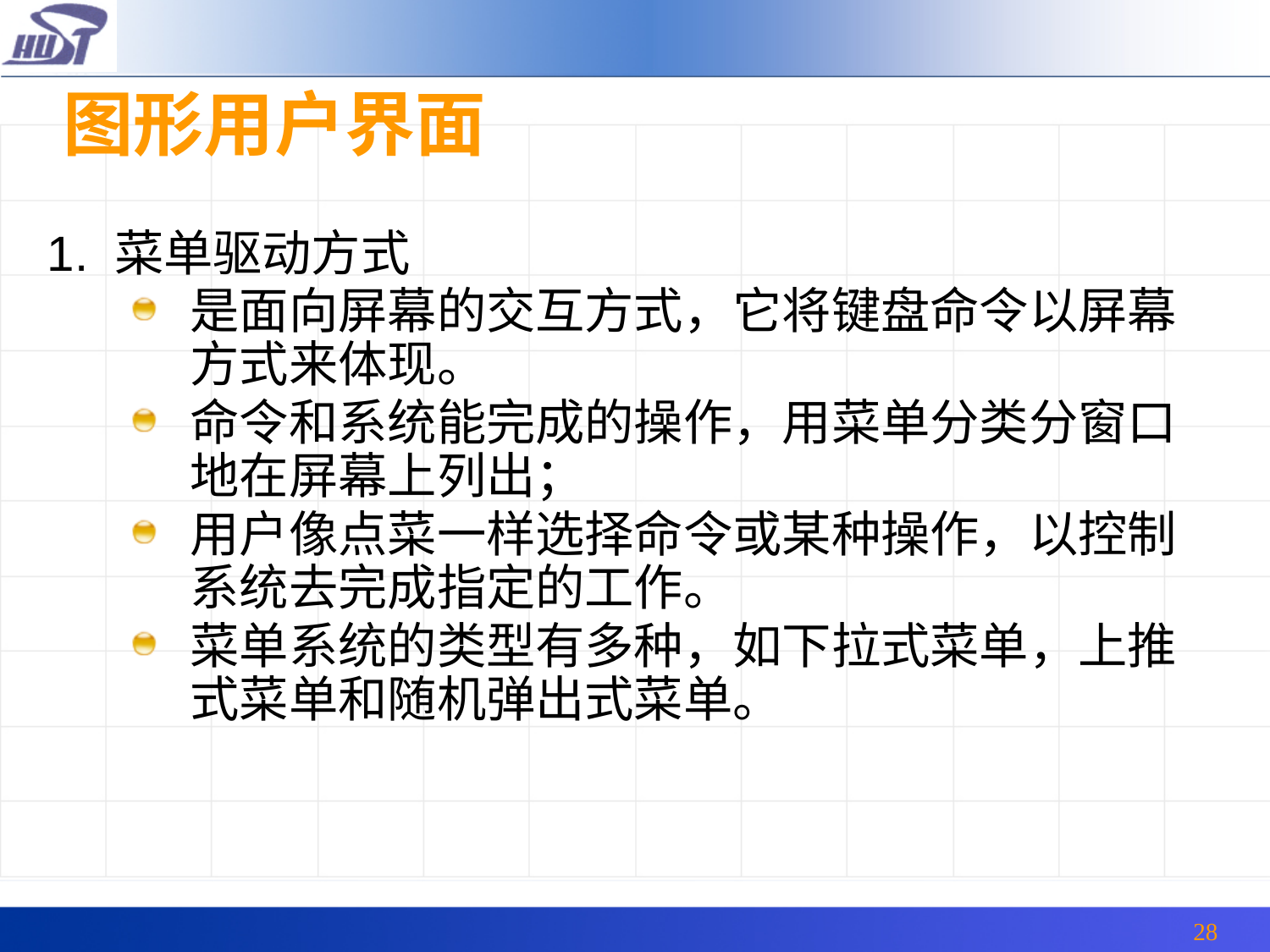

# 图形用户界面
1. 菜单驱动方式
是面向屏幕的交互方式，它将键盘命令以屏幕方式来体现。
命令和系统能完成的操作，用菜单分类分窗口地在屏幕上列出；
用户像点菜一样选择命令或某种操作，以控制系统去完成指定的工作。
菜单系统的类型有多种，如下拉式菜单，上推式菜单和随机弹出式菜单。
28